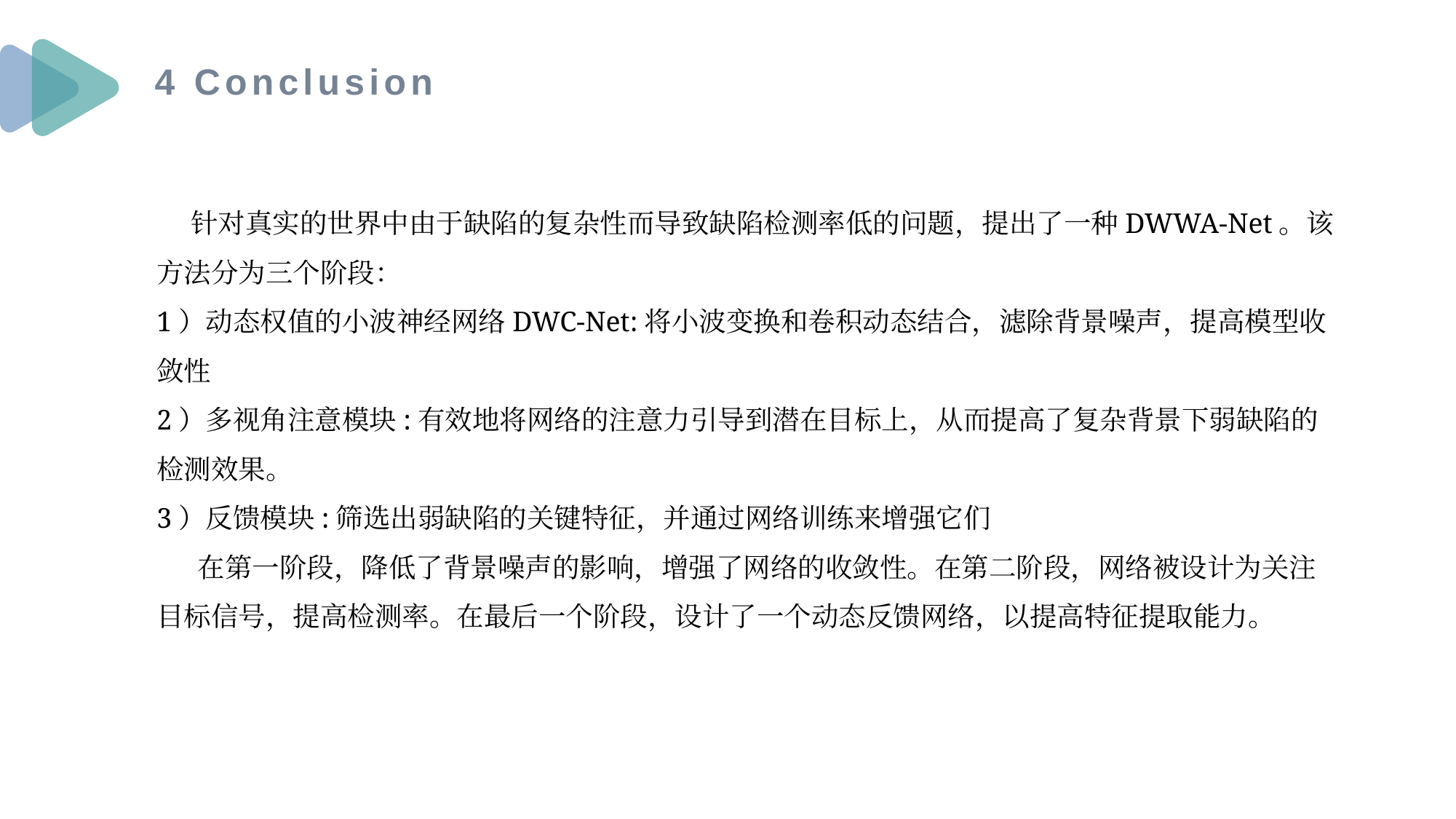

4 Conclusion
    针对真实的世界中由于缺陷的复杂性而导致缺陷检测率低的问题，提出了一种DWWA-Net。该方法分为三个阶段：
1）动态权值的小波神经网络DWC-Net:将小波变换和卷积动态结合，滤除背景噪声，提高模型收敛性
2）多视角注意模块:有效地将网络的注意力引导到潜在目标上，从而提高了复杂背景下弱缺陷的检测效果。
3）反馈模块:筛选出弱缺陷的关键特征，并通过网络训练来增强它们
     在第一阶段，降低了背景噪声的影响，增强了网络的收敛性。在第二阶段，网络被设计为关注目标信号，提高检测率。在最后一个阶段，设计了一个动态反馈网络，以提高特征提取能力。